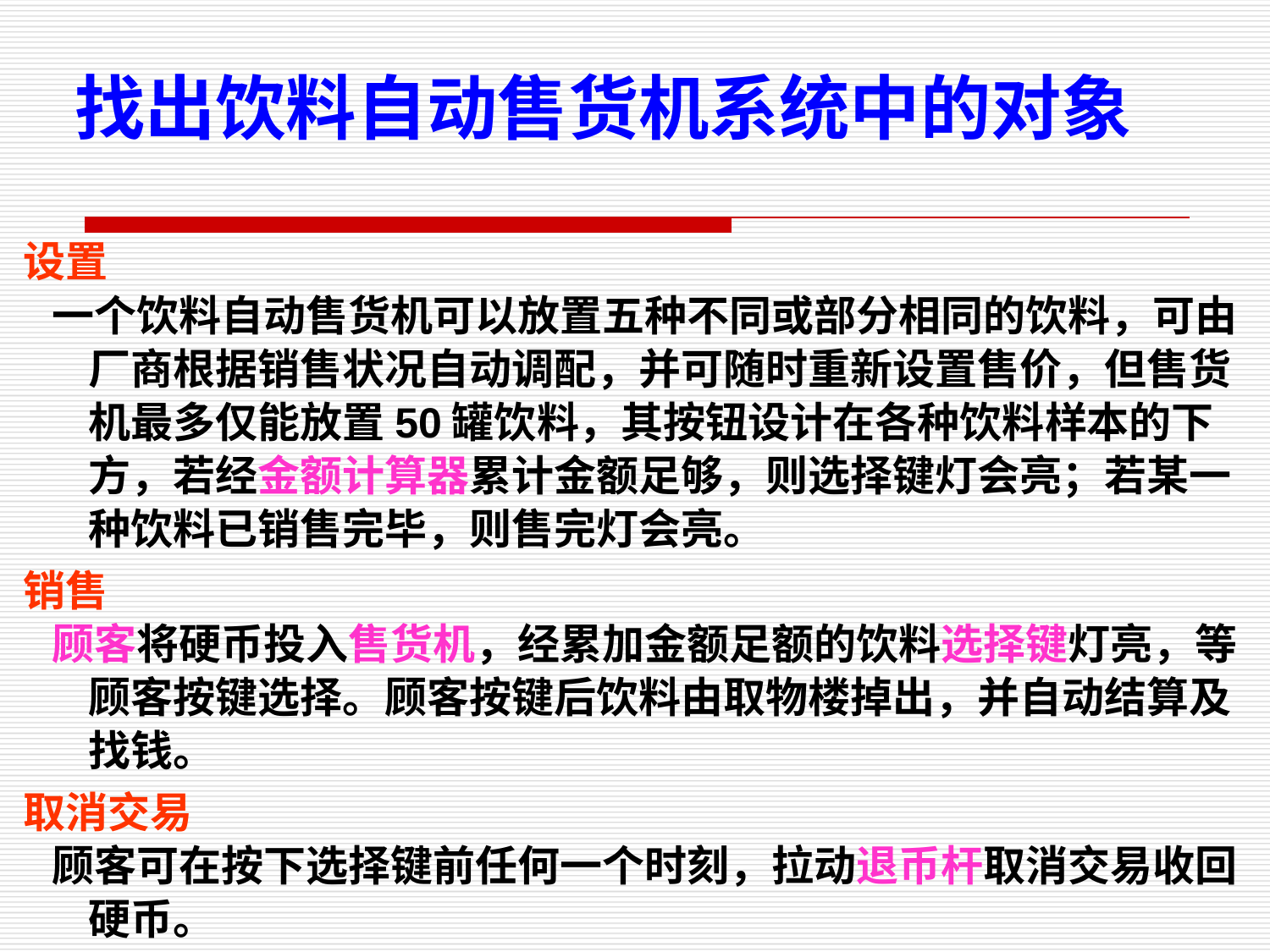

找出饮料自动售货机系统中的对象
设置
  一个饮料自动售货机可以放置五种不同或部分相同的饮料，可由厂商根据销售状况自动调配，并可随时重新设置售价，但售货机最多仅能放置50罐饮料，其按钮设计在各种饮料样本的下方，若经金额计算器累计金额足够，则选择键灯会亮；若某一种饮料已销售完毕，则售完灯会亮。
销售
  顾客将硬币投入售货机，经累加金额足额的饮料选择键灯亮，等顾客按键选择。顾客按键后饮料由取物楼掉出，并自动结算及找钱。
取消交易
  顾客可在按下选择键前任何一个时刻，拉动退币杆取消交易收回硬币。